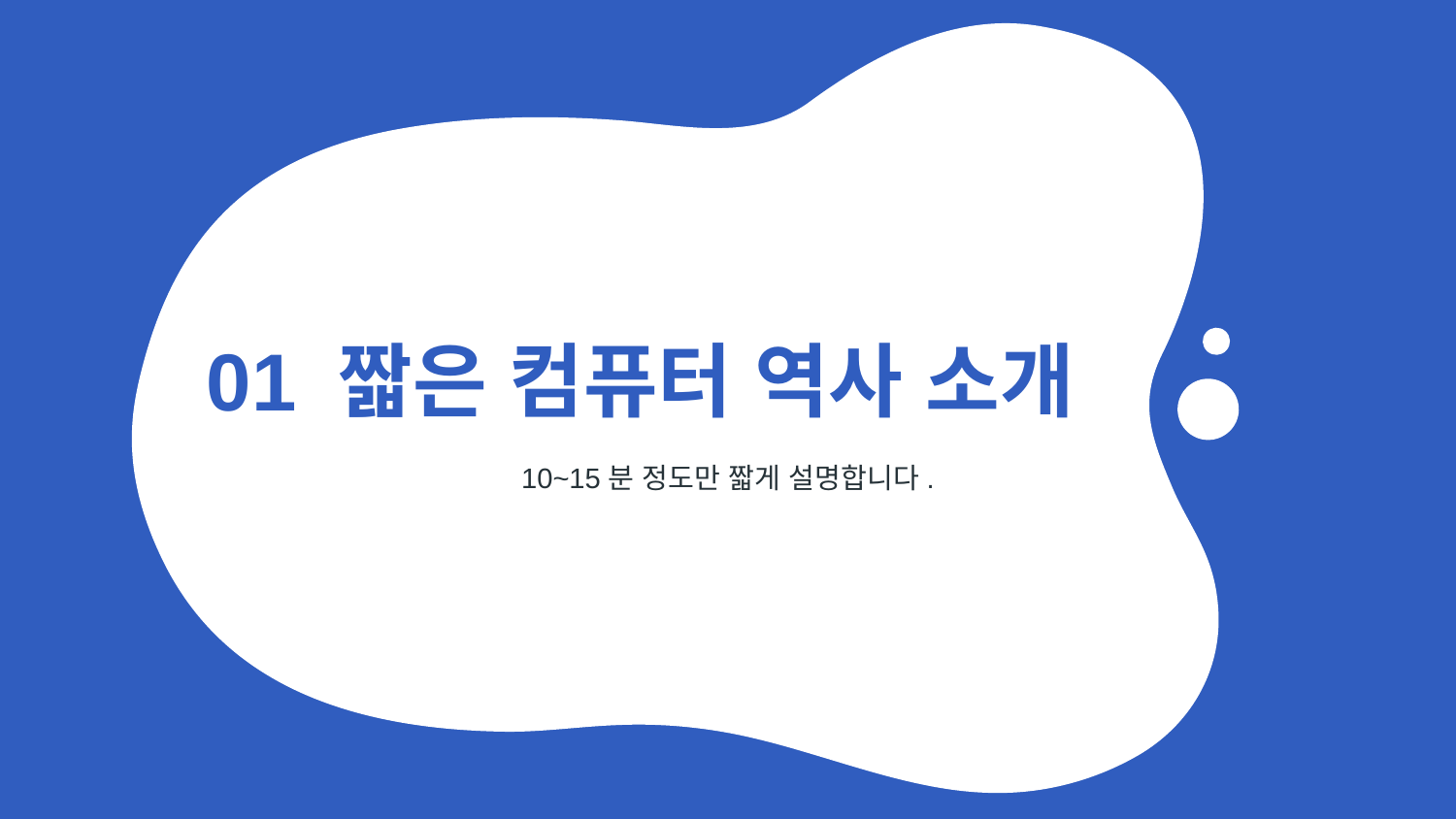

# 01 짧은 컴퓨터 역사 소개
10~15분 정도만 짧게 설명합니다.